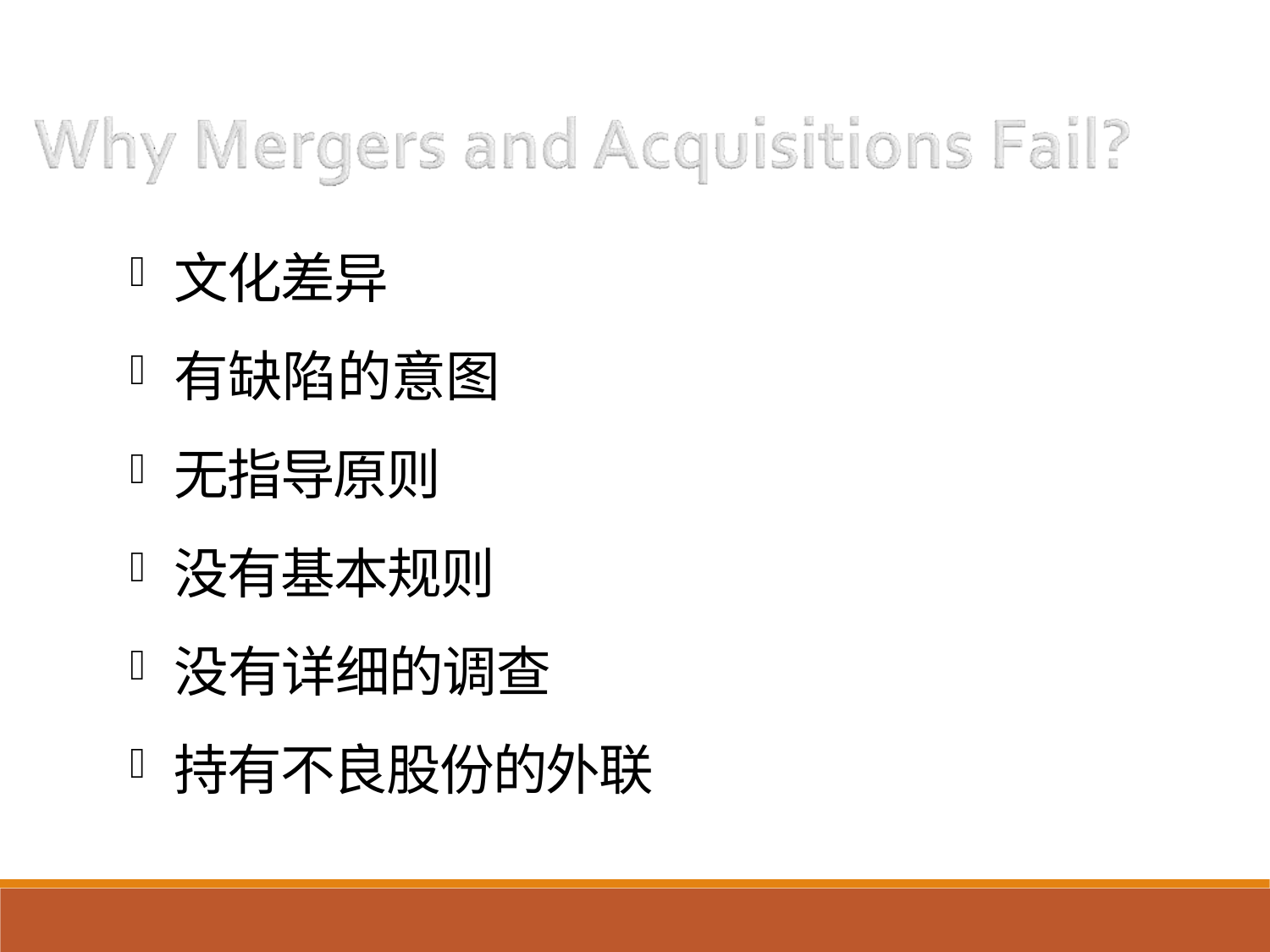

文化差异
有缺陷的意图
无指导原则
没有基本规则
没有详细的调查
持有不良股份的外联